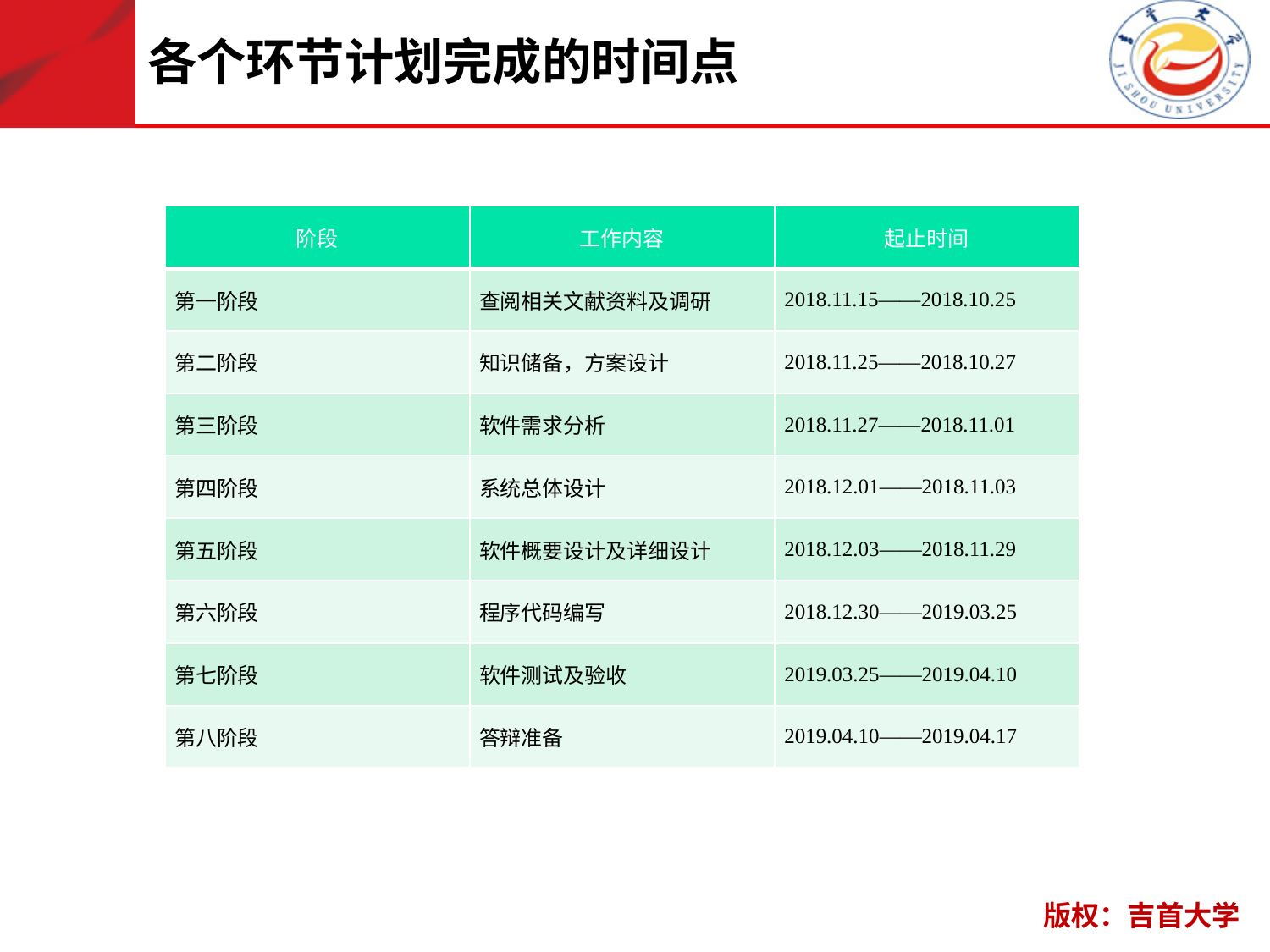

各个环节计划完成的时间点
| 阶段 | 工作内容 | 起止时间 |
| --- | --- | --- |
| 第一阶段 | 查阅相关文献资料及调研 | 2018.11.15——2018.10.25 |
| 第二阶段 | 知识储备，方案设计 | 2018.11.25——2018.10.27 |
| 第三阶段 | 软件需求分析 | 2018.11.27——2018.11.01 |
| 第四阶段 | 系统总体设计 | 2018.12.01——2018.11.03 |
| 第五阶段 | 软件概要设计及详细设计 | 2018.12.03——2018.11.29 |
| 第六阶段 | 程序代码编写 | 2018.12.30——2019.03.25 |
| 第七阶段 | 软件测试及验收 | 2019.03.25——2019.04.10 |
| 第八阶段 | 答辩准备 | 2019.04.10——2019.04.17 |